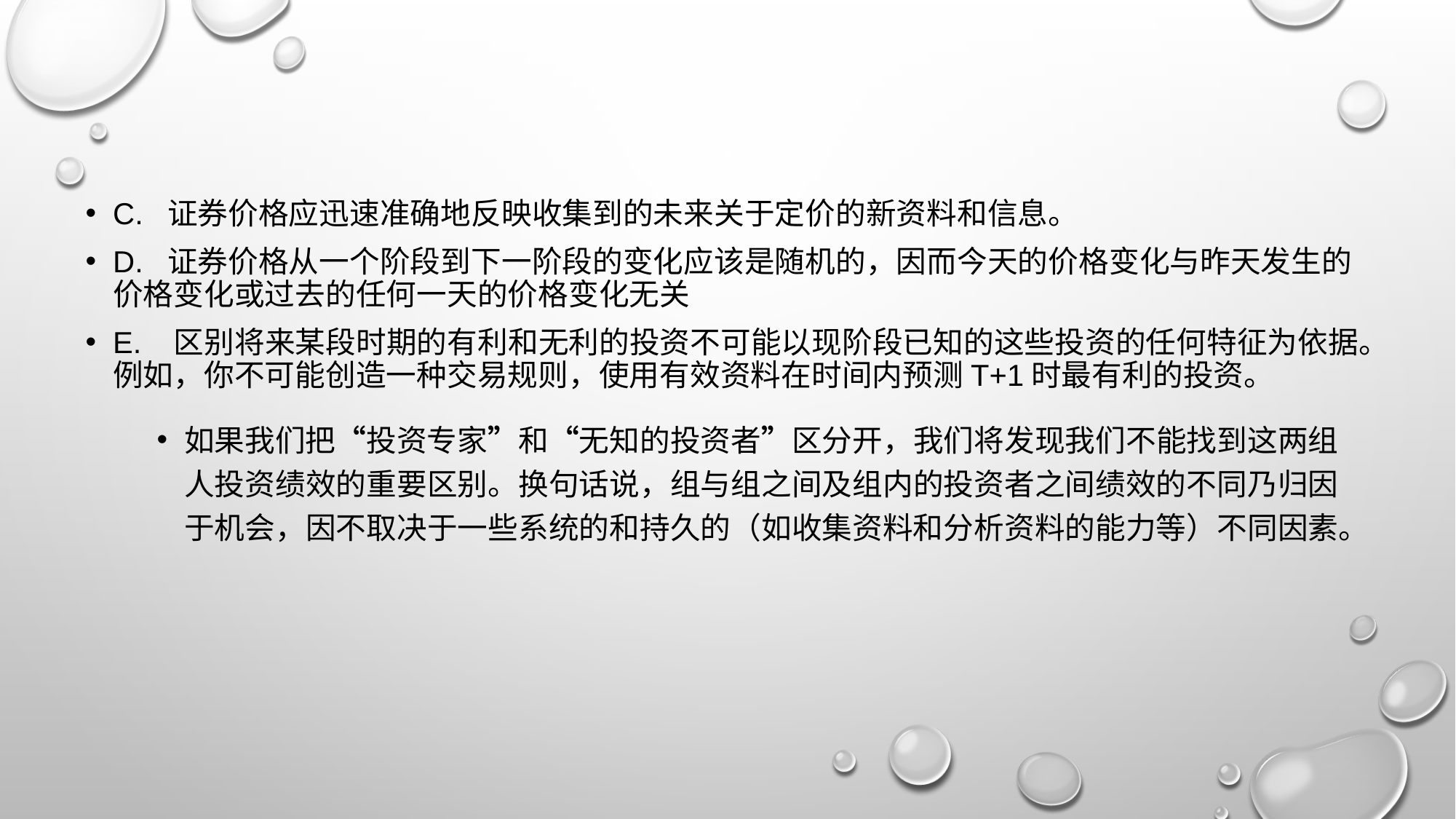

C.  证券价格应迅速准确地反映收集到的未来关于定价的新资料和信息。
D.  证券价格从一个阶段到下一阶段的变化应该是随机的，因而今天的价格变化与昨天发生的价格变化或过去的任何一天的价格变化无关
E.   区别将来某段时期的有利和无利的投资不可能以现阶段已知的这些投资的任何特征为依据。例如，你不可能创造一种交易规则，使用有效资料在时间内预测t+1时最有利的投资。
如果我们把“投资专家”和“无知的投资者”区分开，我们将发现我们不能找到这两组人投资绩效的重要区别。换句话说，组与组之间及组内的投资者之间绩效的不同乃归因于机会，因不取决于一些系统的和持久的（如收集资料和分析资料的能力等）不同因素。